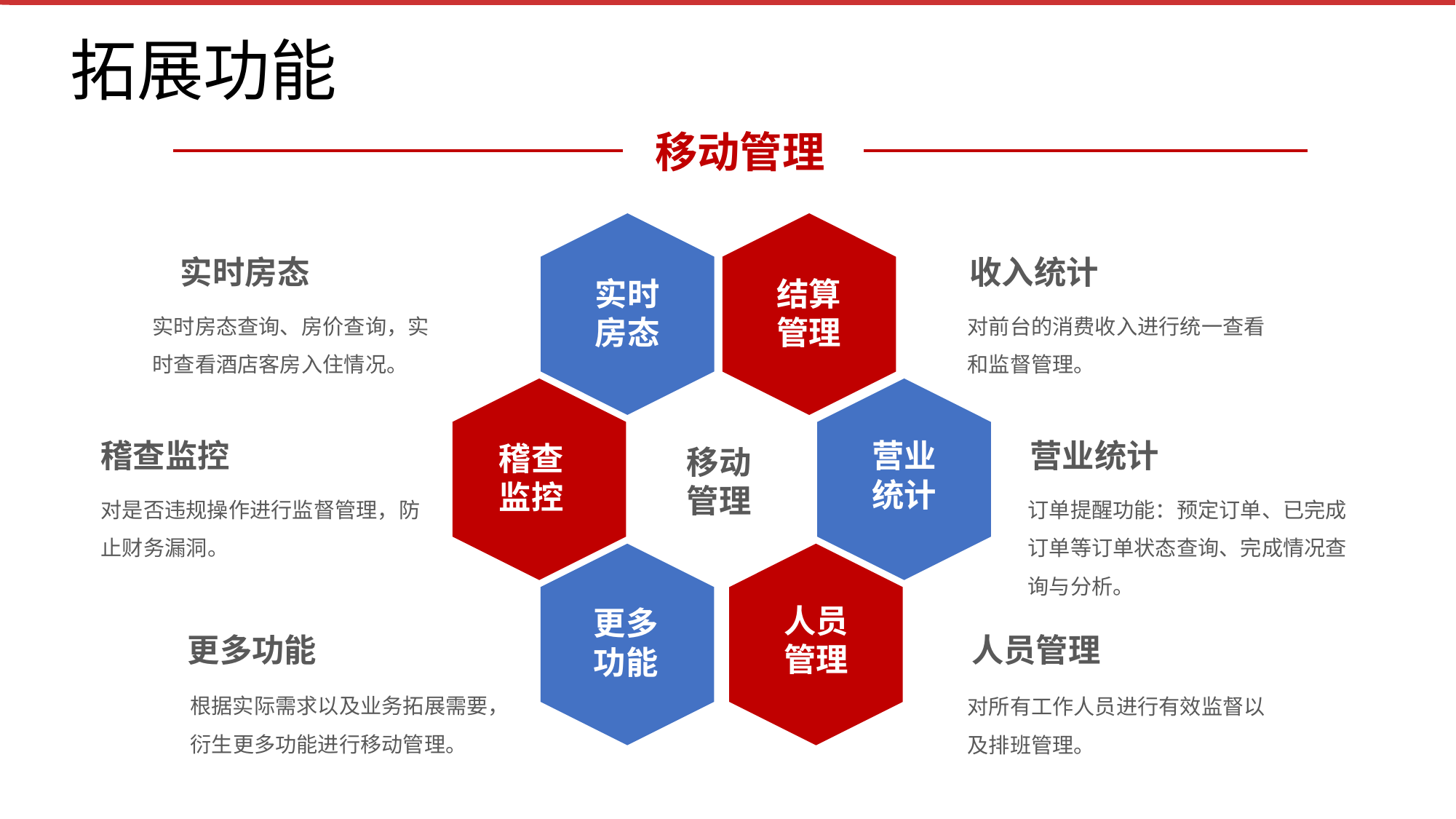

拓展功能
移动管理

实时房态
收入统计
实时
房态
结算
管理
实时房态查询、房价查询，实时查看酒店客房入住情况。
对前台的消费收入进行统一查看和监督管理。

营业统计
稽查监控
营业
统计
稽查
监控
移动管理
对是否违规操作进行监督管理，防止财务漏洞。
订单提醒功能：预定订单、已完成订单等订单状态查询、完成情况查询与分析。

人员
管理
更多
功能
更多功能
人员管理
根据实际需求以及业务拓展需要，衍生更多功能进行移动管理。
对所有工作人员进行有效监督以及排班管理。